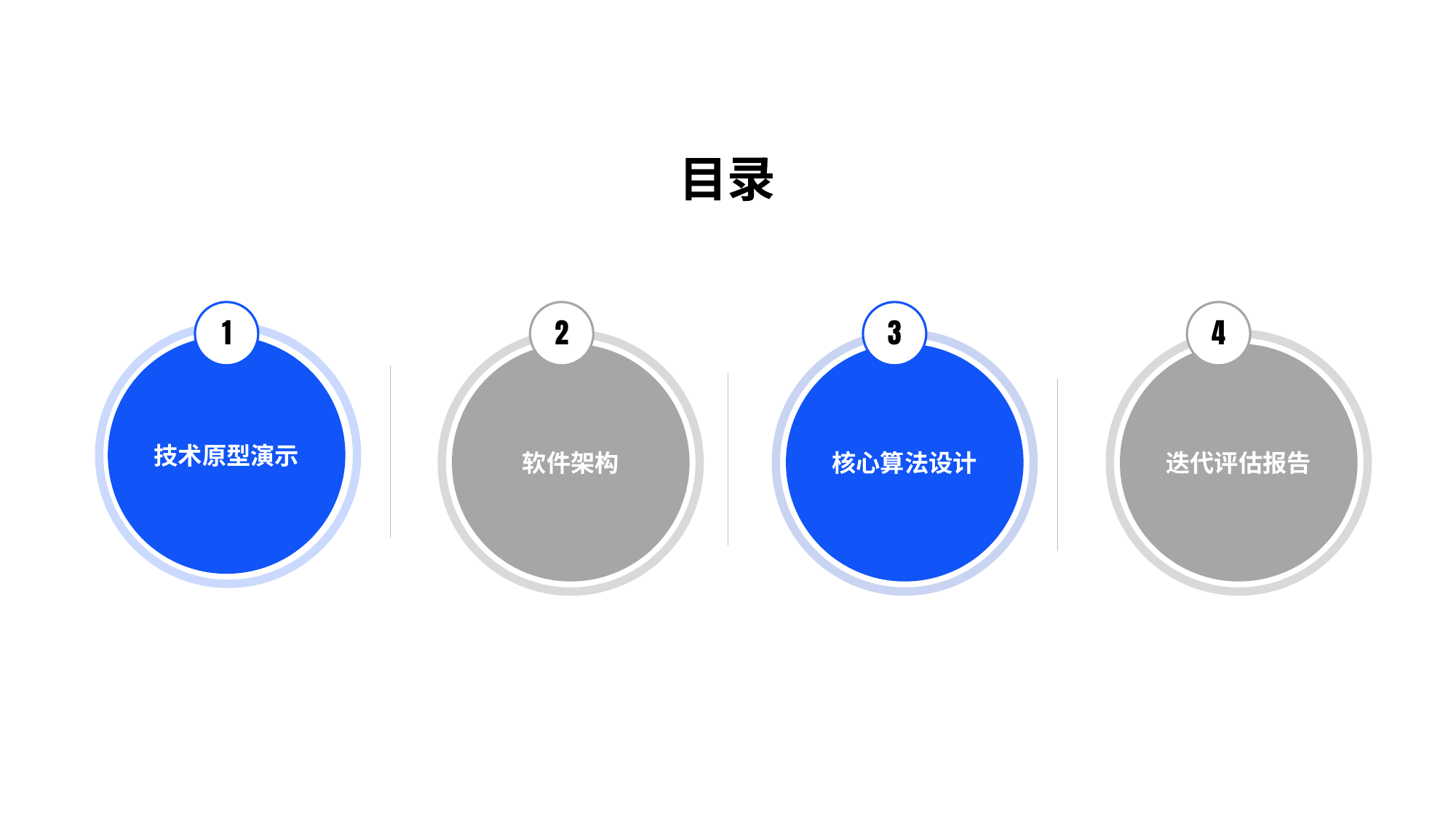

目录
1

技术原型演示
2

软件架构
3

核心算法设计
4

迭代评估报告